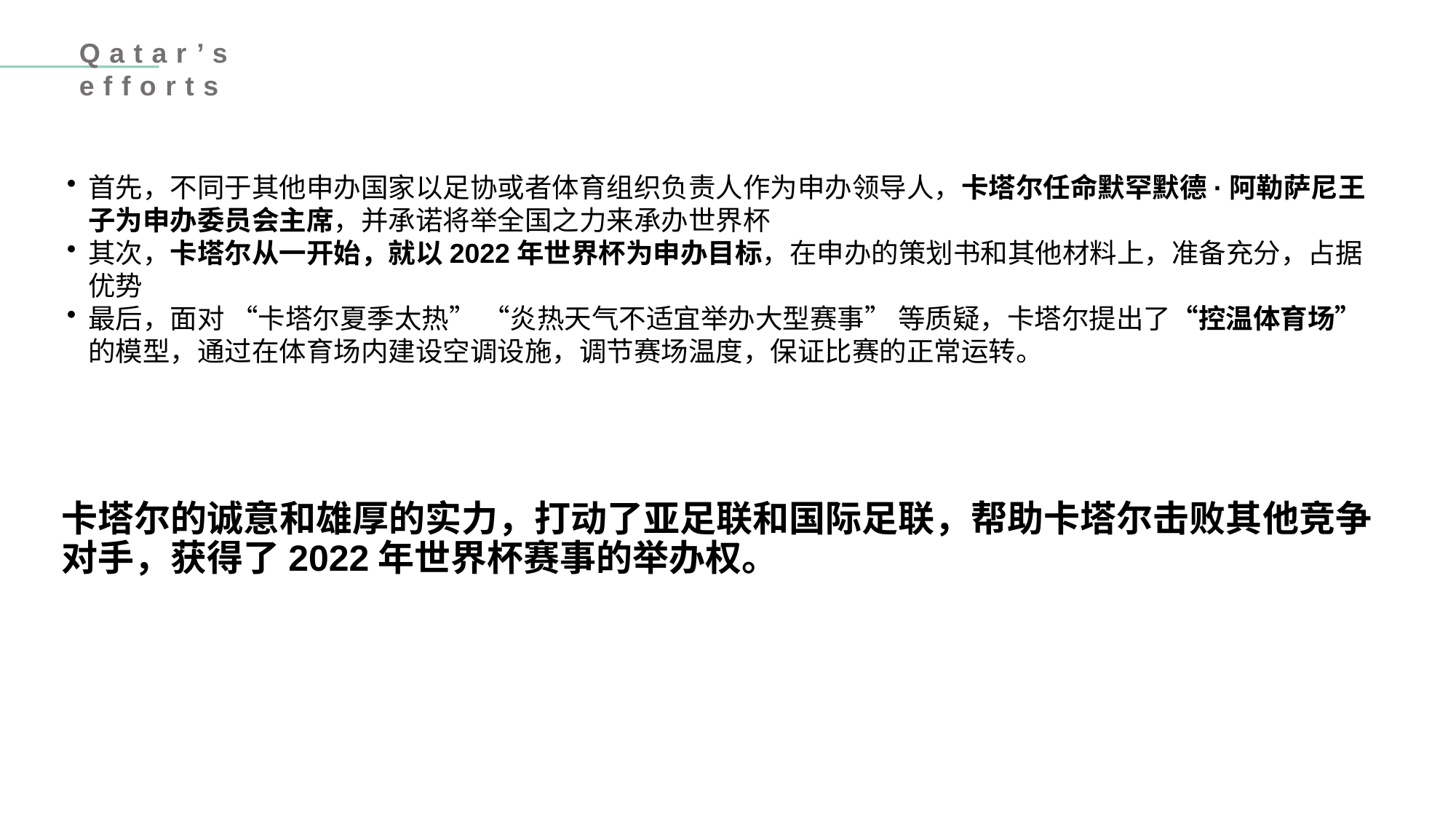

Qatar’s efforts

首先，不同于其他申办国家以足协或者体育组织负责人作为申办领导人，卡塔尔任命默罕默德·阿勒萨尼王子为申办委员会主席，并承诺将举全国之力来承办世界杯
其次，卡塔尔从一开始，就以2022年世界杯为申办目标，在申办的策划书和其他材料上，准备充分，占据优势
最后，面对 “卡塔尔夏季太热” “炎热天气不适宜举办大型赛事” 等质疑，卡塔尔提出了“控温体育场”的模型，通过在体育场内建设空调设施，调节赛场温度，保证比赛的正常运转。
卡塔尔的诚意和雄厚的实力，打动了亚足联和国际足联，帮助卡塔尔击败其他竞争对手，获得了2022年世界杯赛事的举办权。